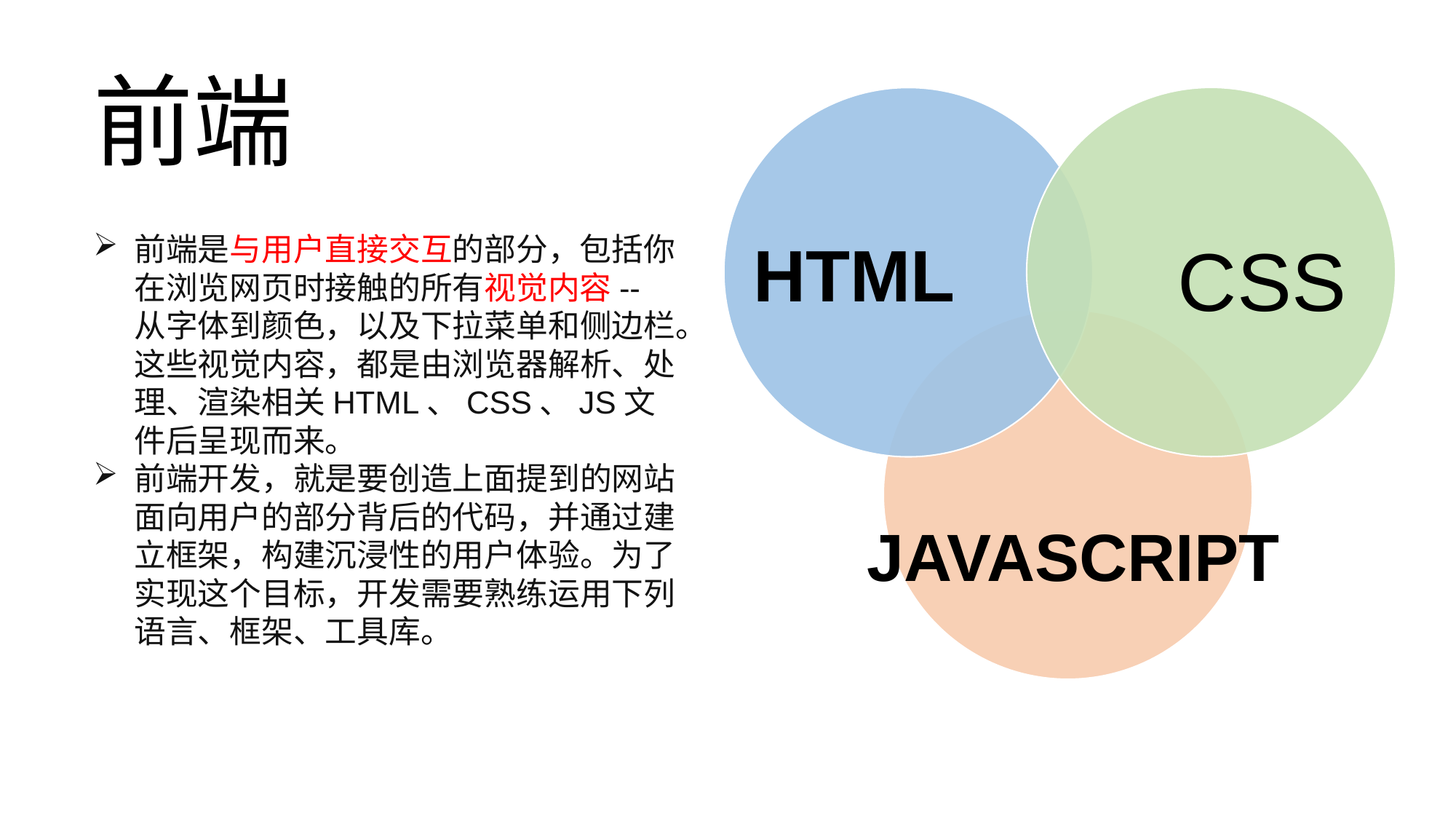

前端

前端是与用户直接交互的部分，包括你在浏览网页时接触的所有视觉内容--从字体到颜色，以及下拉菜单和侧边栏。这些视觉内容，都是由浏览器解析、处理、渲染相关HTML、CSS、JS文件后呈现而来。
前端开发，就是要创造上面提到的网站面向用户的部分背后的代码，并通过建立框架，构建沉浸性的用户体验。为了实现这个目标，开发需要熟练运用下列语言、框架、工具库。
HTML

CSS
JAVASCRIPT